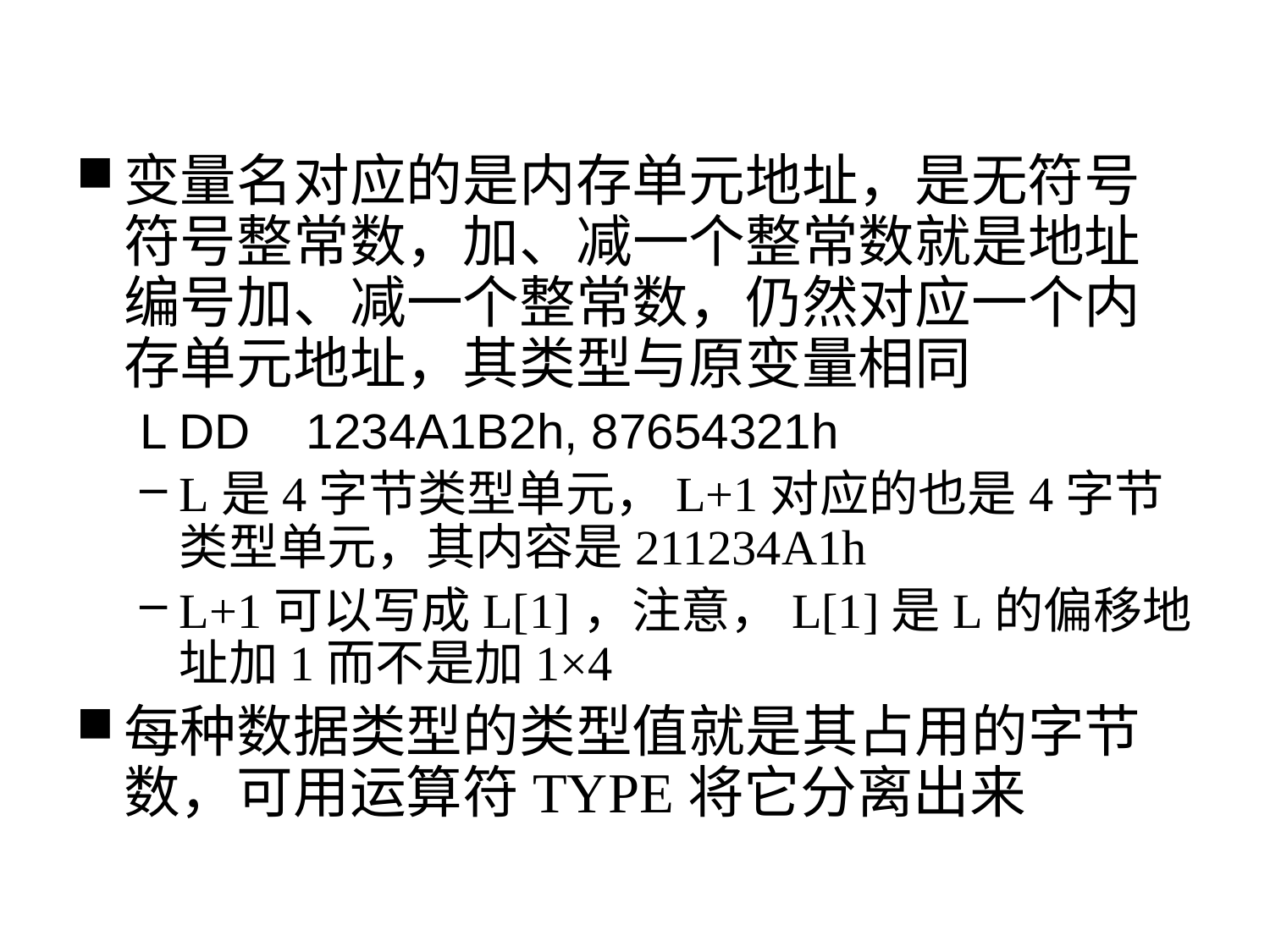

#
变量名对应的是内存单元地址，是无符号符号整常数，加、减一个整常数就是地址编号加、减一个整常数，仍然对应一个内存单元地址，其类型与原变量相同
L	DD	1234A1B2h, 87654321h
L是4字节类型单元，L+1对应的也是4字节类型单元，其内容是211234A1h
L+1可以写成L[1]，注意，L[1]是L的偏移地址加1而不是加1×4
每种数据类型的类型值就是其占用的字节数，可用运算符TYPE将它分离出来